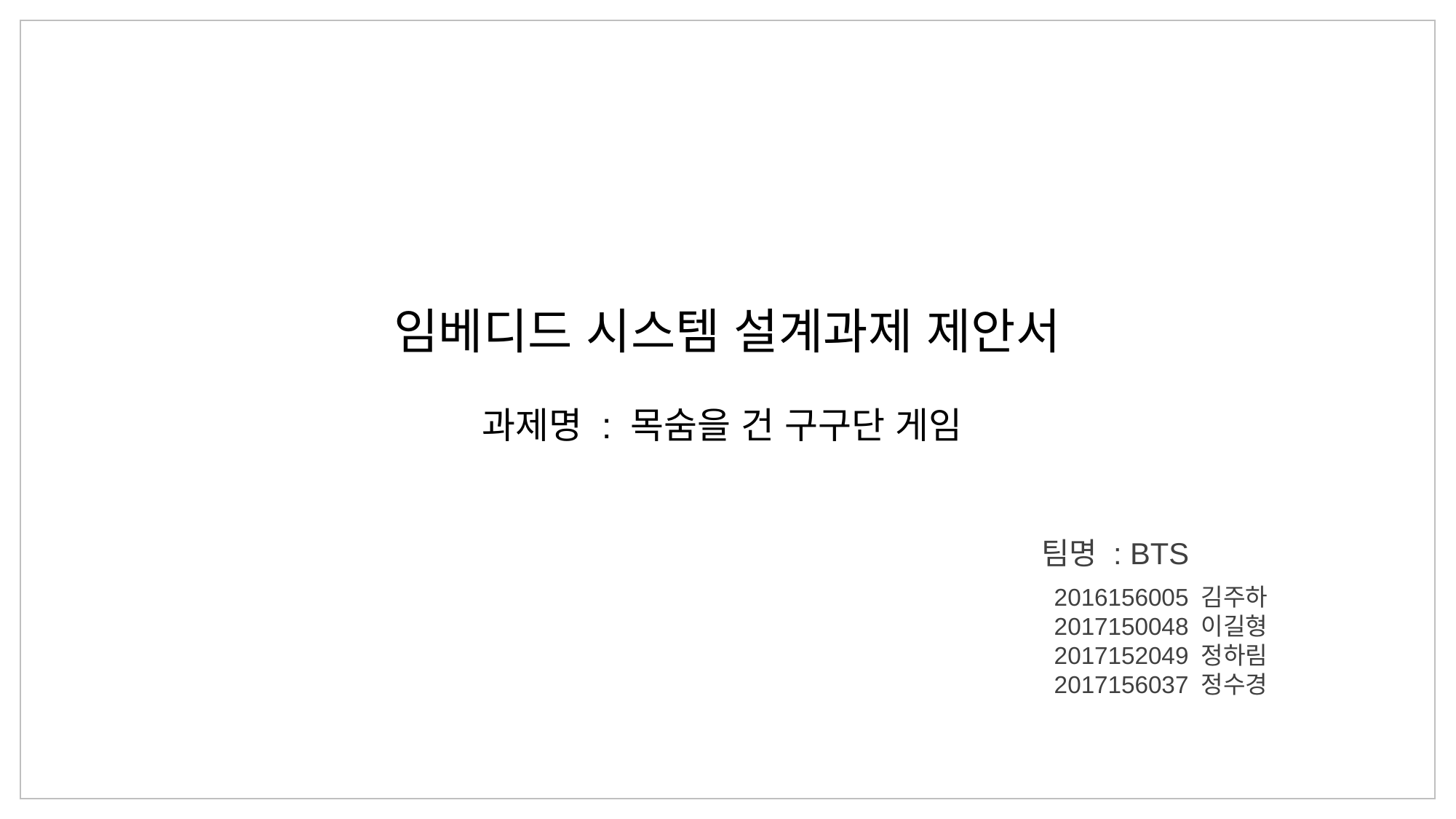

임베디드 시스템 설계과제 제안서

과제명 : 목숨을 건 구구단 게임
       팀명 : BTS

2016156005 김주하
2017150048 이길형
2017152049 정하림
2017156037 정수경